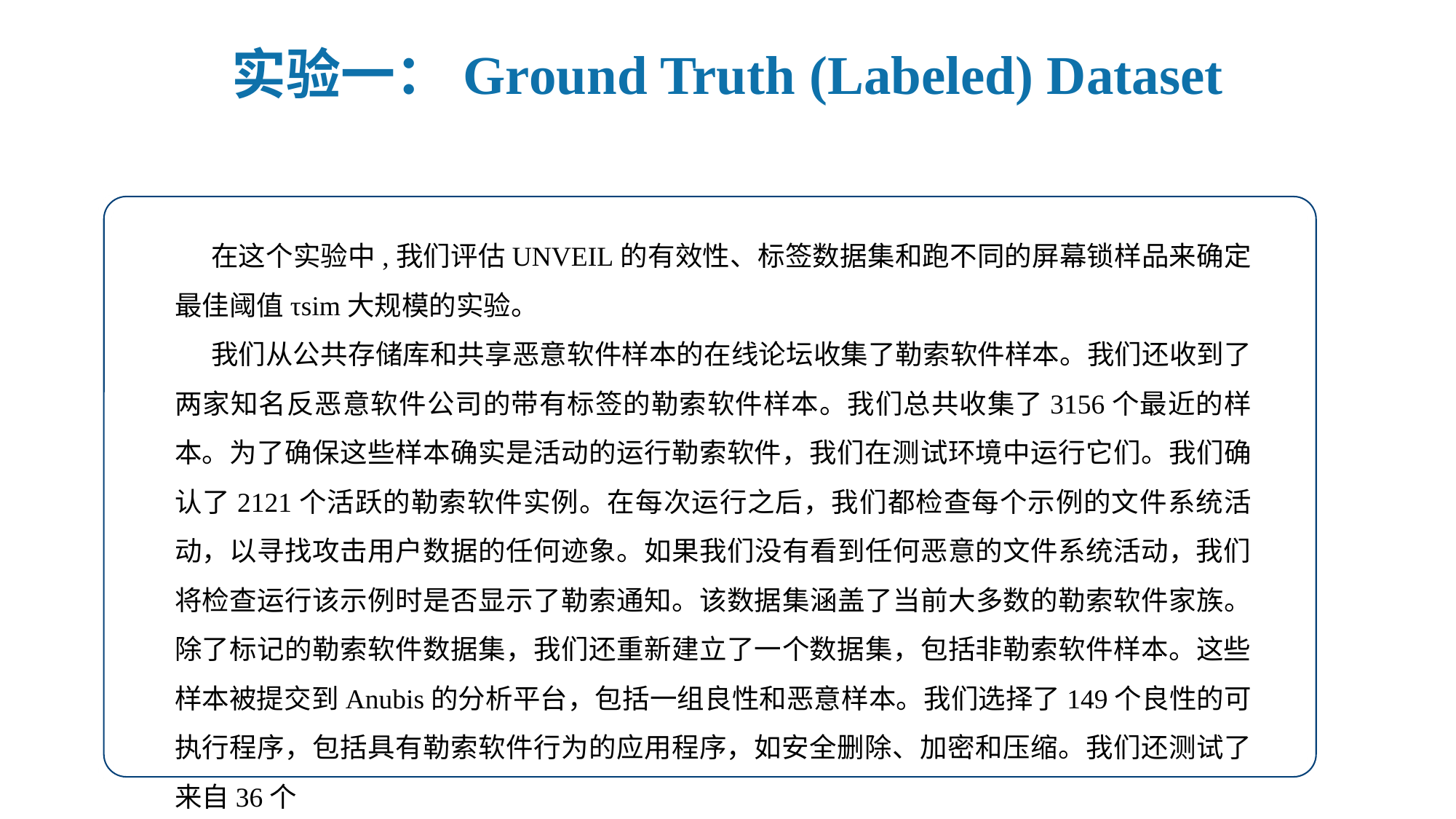

实验一：Ground Truth (Labeled) Dataset

在这个实验中,我们评估UNVEIL的有效性、标签数据集和跑不同的屏幕锁样品来确定最佳阈值τsim大规模的实验。
我们从公共存储库和共享恶意软件样本的在线论坛收集了勒索软件样本。我们还收到了两家知名反恶意软件公司的带有标签的勒索软件样本。我们总共收集了3156个最近的样本。为了确保这些样本确实是活动的运行勒索软件，我们在测试环境中运行它们。我们确认了2121个活跃的勒索软件实例。在每次运行之后，我们都检查每个示例的文件系统活动，以寻找攻击用户数据的任何迹象。如果我们没有看到任何恶意的文件系统活动，我们将检查运行该示例时是否显示了勒索通知。该数据集涵盖了当前大多数的勒索软件家族。除了标记的勒索软件数据集，我们还重新建立了一个数据集，包括非勒索软件样本。这些样本被提交到Anubis的分析平台，包括一组良性和恶意样本。我们选择了149个良性的可执行程序，包括具有勒索软件行为的应用程序，如安全删除、加密和压缩。我们还测试了来自36个